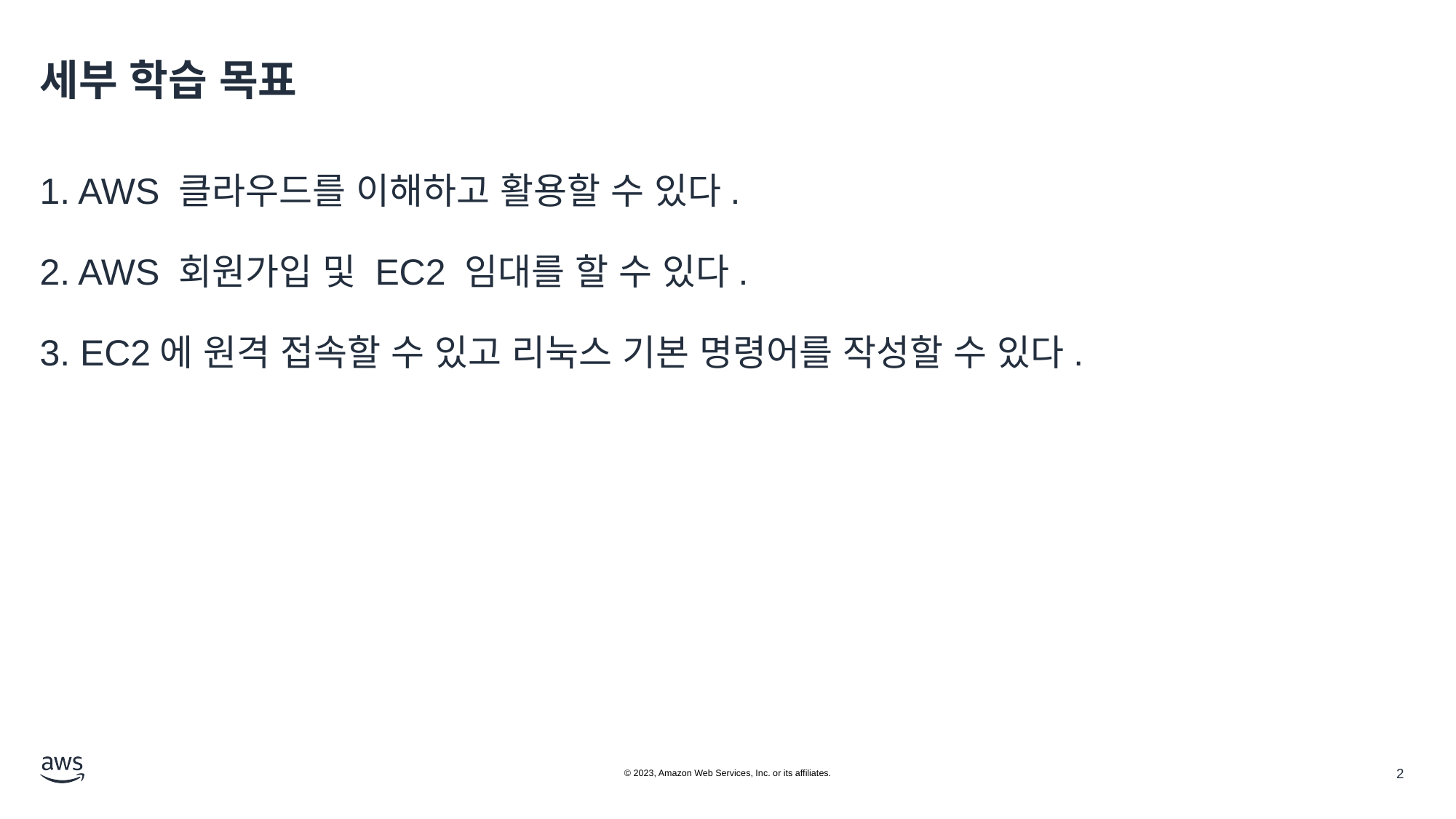

# 세부 학습 목표
1. AWS 클라우드를 이해하고 활용할 수 있다.
2. AWS 회원가입 및 EC2 임대를 할 수 있다.
3. EC2에 원격 접속할 수 있고 리눅스 기본 명령어를 작성할 수 있다.
© 2023, Amazon Web Services, Inc. or its affiliates.
2